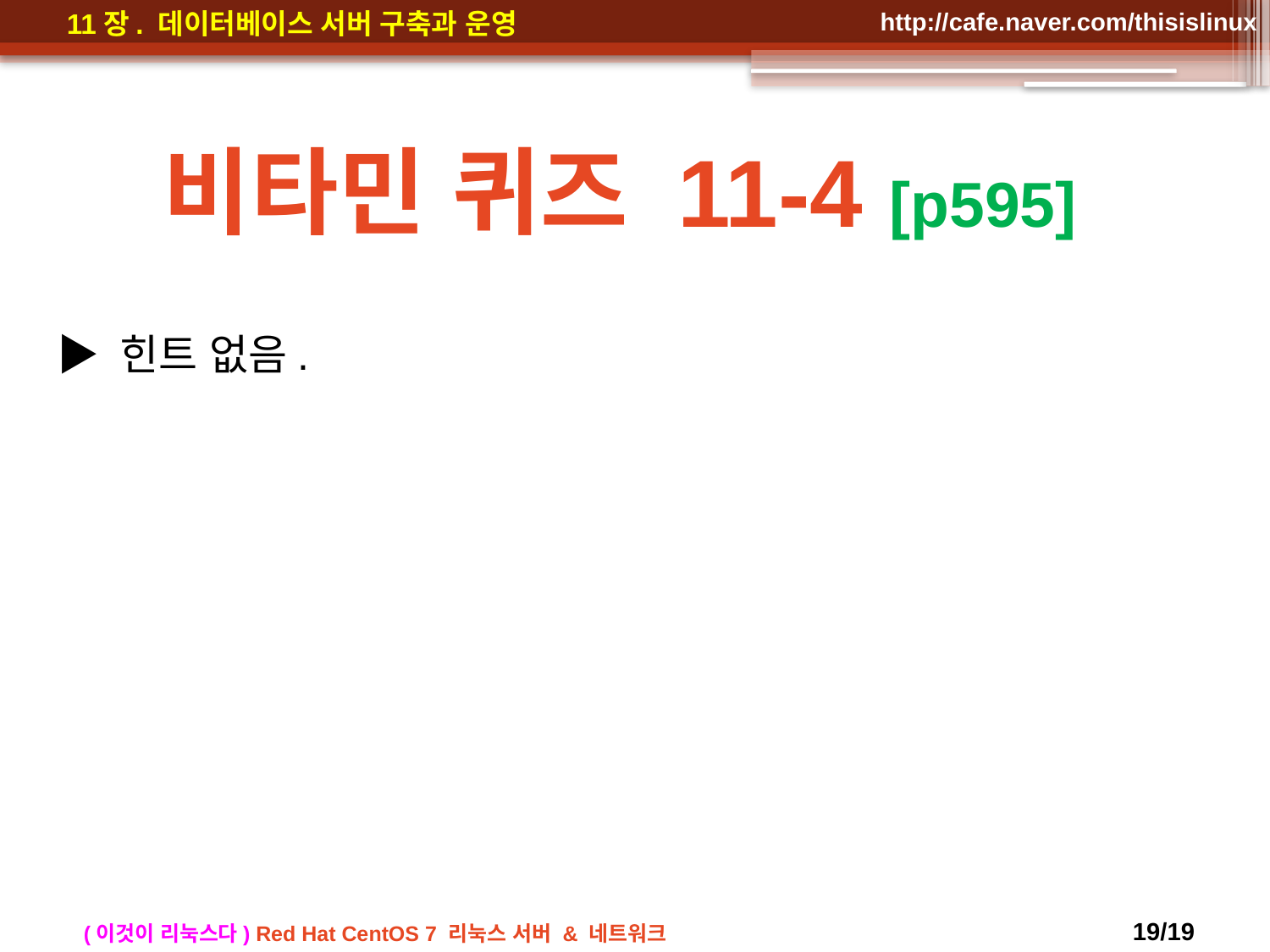

비타민 퀴즈 11-4 [p595]
▶ 힌트 없음.